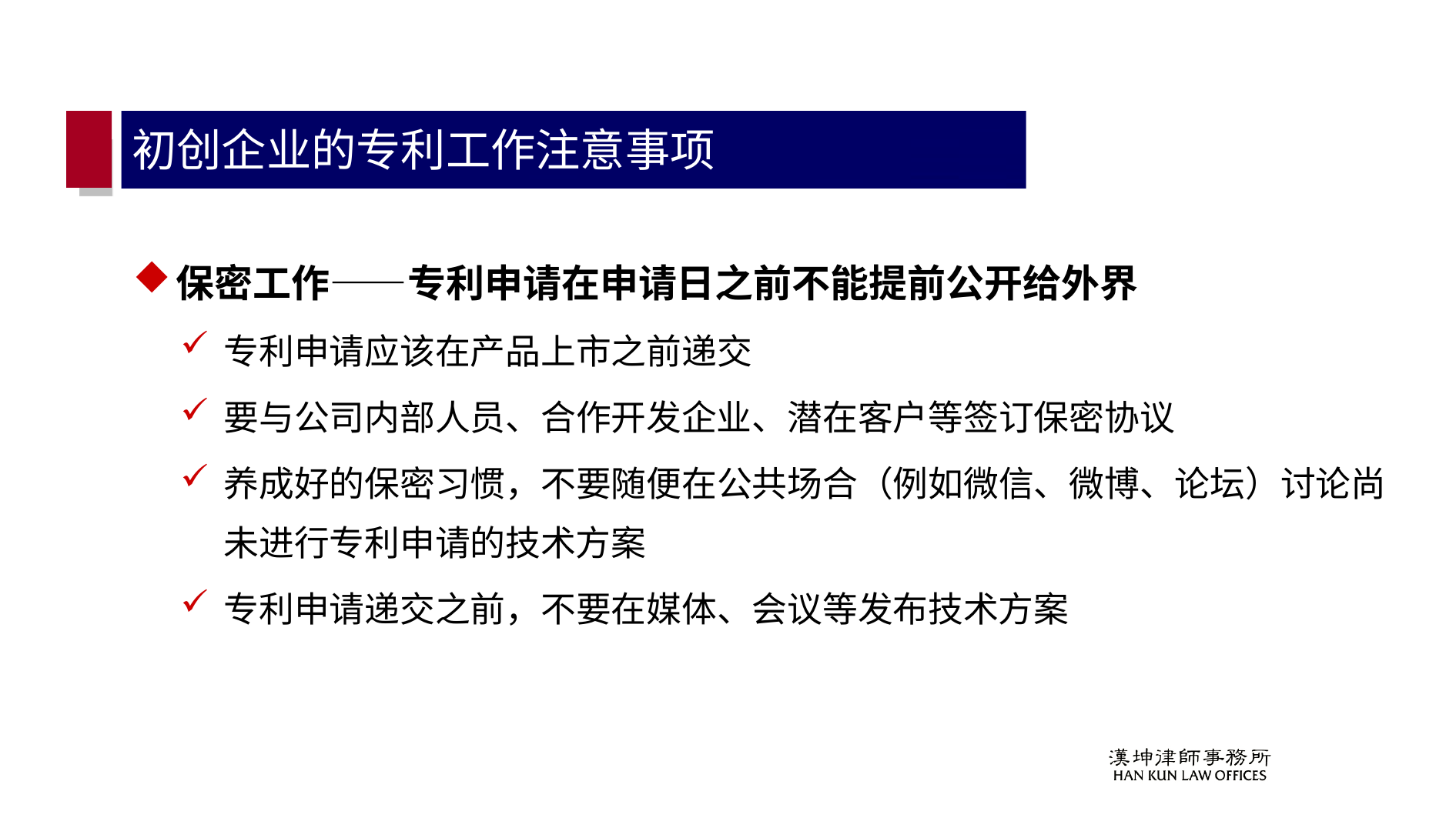

# 初创企业的专利工作注意事项
保密工作——专利申请在申请日之前不能提前公开给外界
专利申请应该在产品上市之前递交
要与公司内部人员、合作开发企业、潜在客户等签订保密协议
养成好的保密习惯，不要随便在公共场合（例如微信、微博、论坛）讨论尚未进行专利申请的技术方案
专利申请递交之前，不要在媒体、会议等发布技术方案